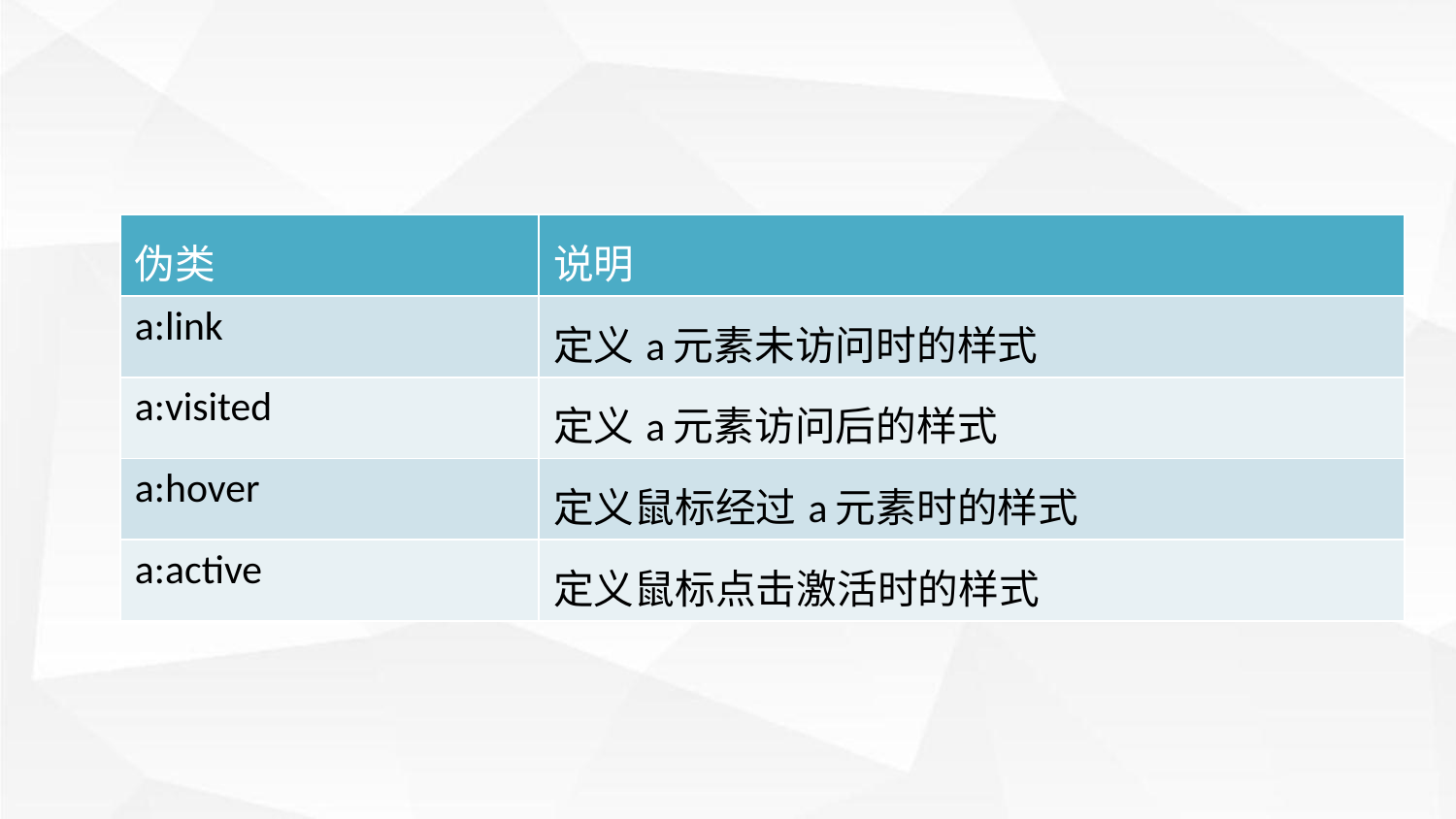

| 伪类 | 说明 |
| --- | --- |
| a:link | 定义a元素未访问时的样式 |
| a:visited | 定义a元素访问后的样式 |
| a:hover | 定义鼠标经过a元素时的样式 |
| a:active | 定义鼠标点击激活时的样式 |